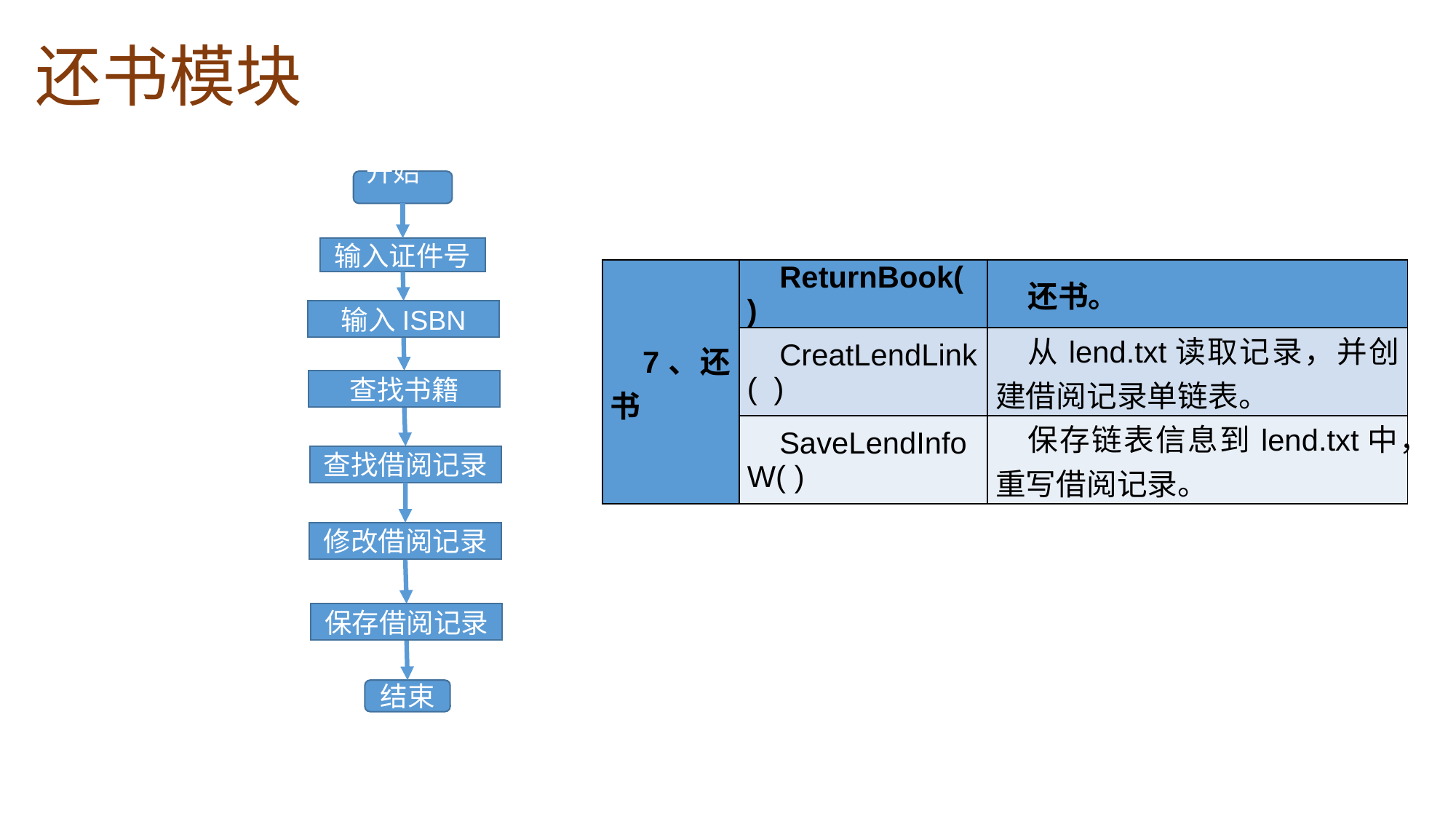

# 还书模块
开始
输入证件号
输入ISBN
查找书籍
查找借阅记录
修改借阅记录
保存借阅记录
结束
| 7、还书 | ReturnBook( ) | 还书。 |
| --- | --- | --- |
|  | CreatLendLink( ) | 从lend.txt读取记录，并创建借阅记录单链表。 |
|  | SaveLendInfoW( ) | 保存链表信息到lend.txt中，重写借阅记录。 |